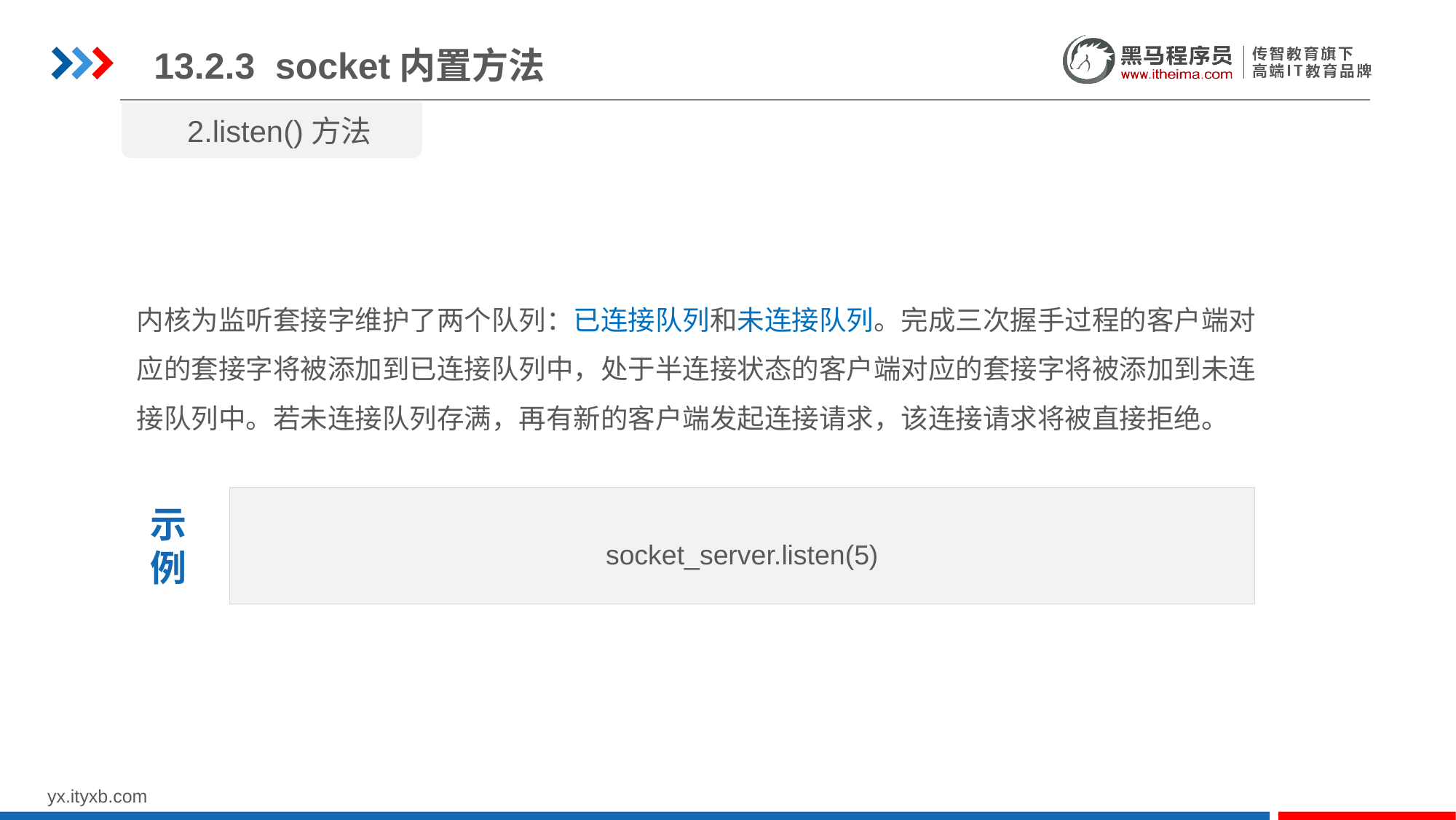

13.2.3  socket内置方法

2.listen()方法
内核为监听套接字维护了两个队列：已连接队列和未连接队列。完成三次握手过程的客户端对应的套接字将被添加到已连接队列中，处于半连接状态的客户端对应的套接字将被添加到未连接队列中。若未连接队列存满，再有新的客户端发起连接请求，该连接请求将被直接拒绝。
socket_server.listen(5)
示
例